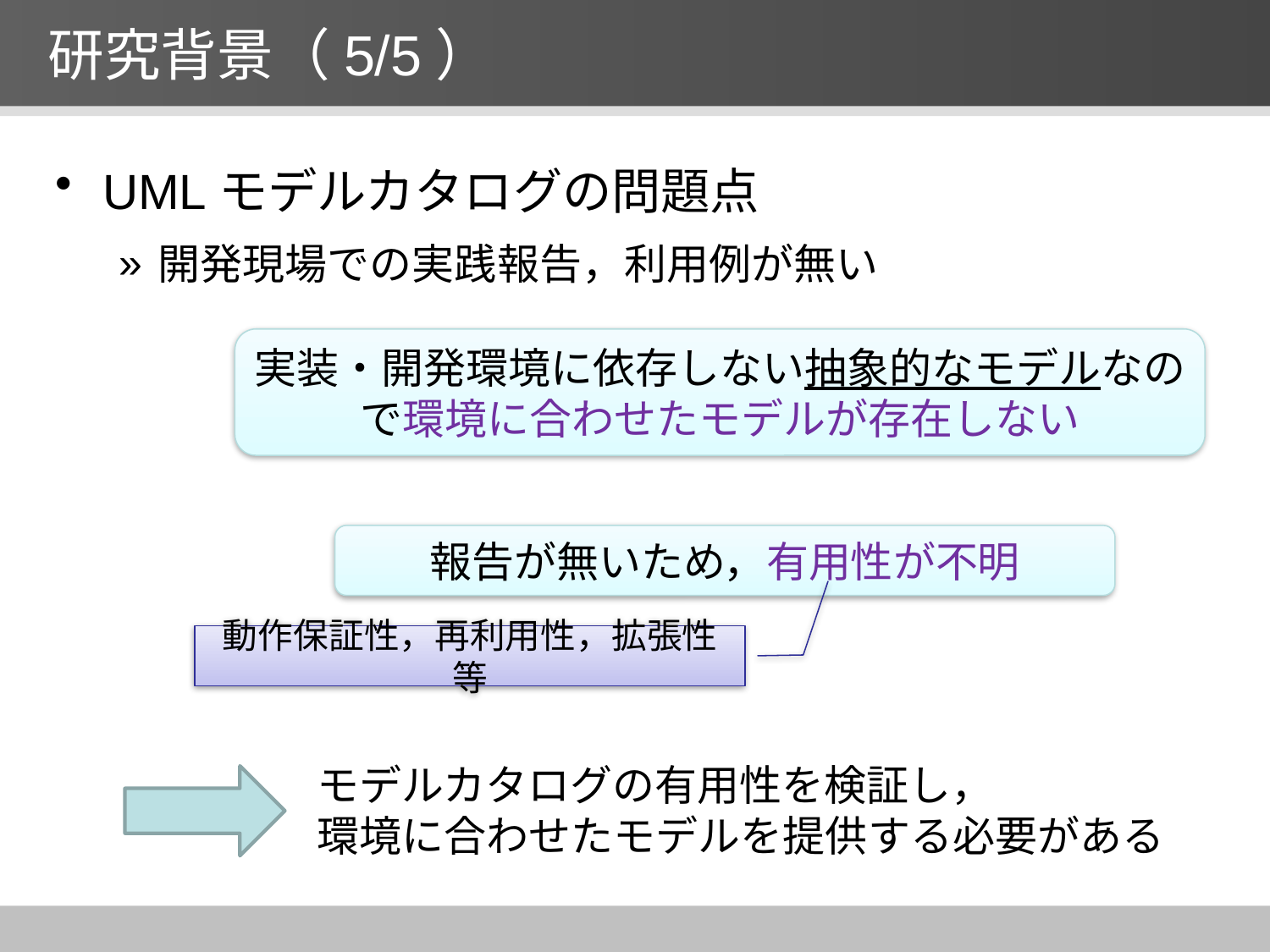

# 研究背景（5/5）
UMLモデルカタログの問題点
開発現場での実践報告，利用例が無い
実装・開発環境に依存しない抽象的なモデルなので環境に合わせたモデルが存在しない
報告が無いため，有用性が不明
動作保証性，再利用性，拡張性等
モデルカタログの有用性を検証し，
環境に合わせたモデルを提供する必要がある